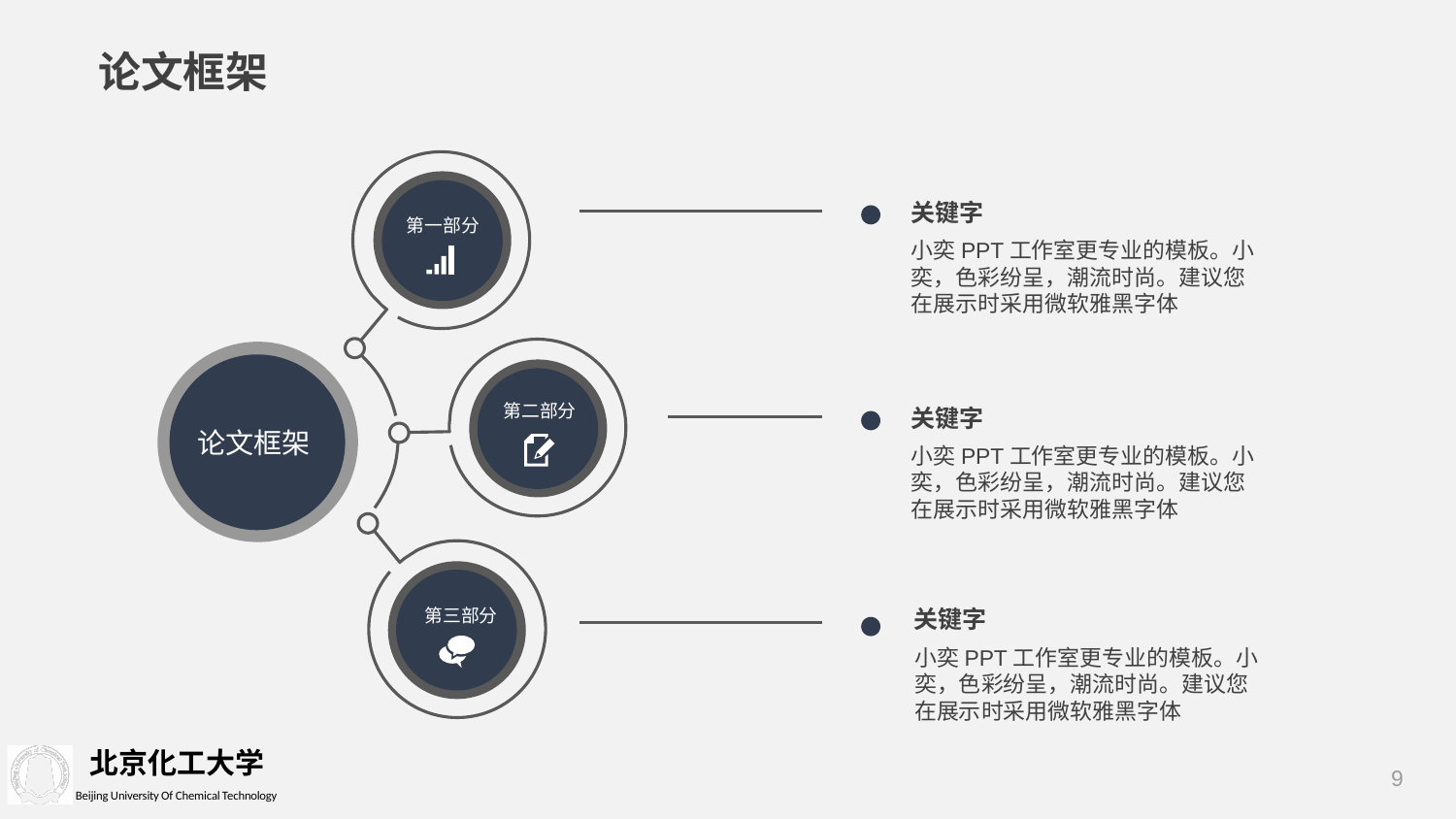

论文框架

关键字
第一部分

小奕PPT工作室更专业的模板。小奕，色彩纷呈，潮流时尚。建议您在展示时采用微软雅黑字体

第二部分
关键字

论文框架

小奕PPT工作室更专业的模板。小奕，色彩纷呈，潮流时尚。建议您在展示时采用微软雅黑字体

第三部分
关键字

小奕PPT工作室更专业的模板。小奕，色彩纷呈，潮流时尚。建议您在展示时采用微软雅黑字体
9